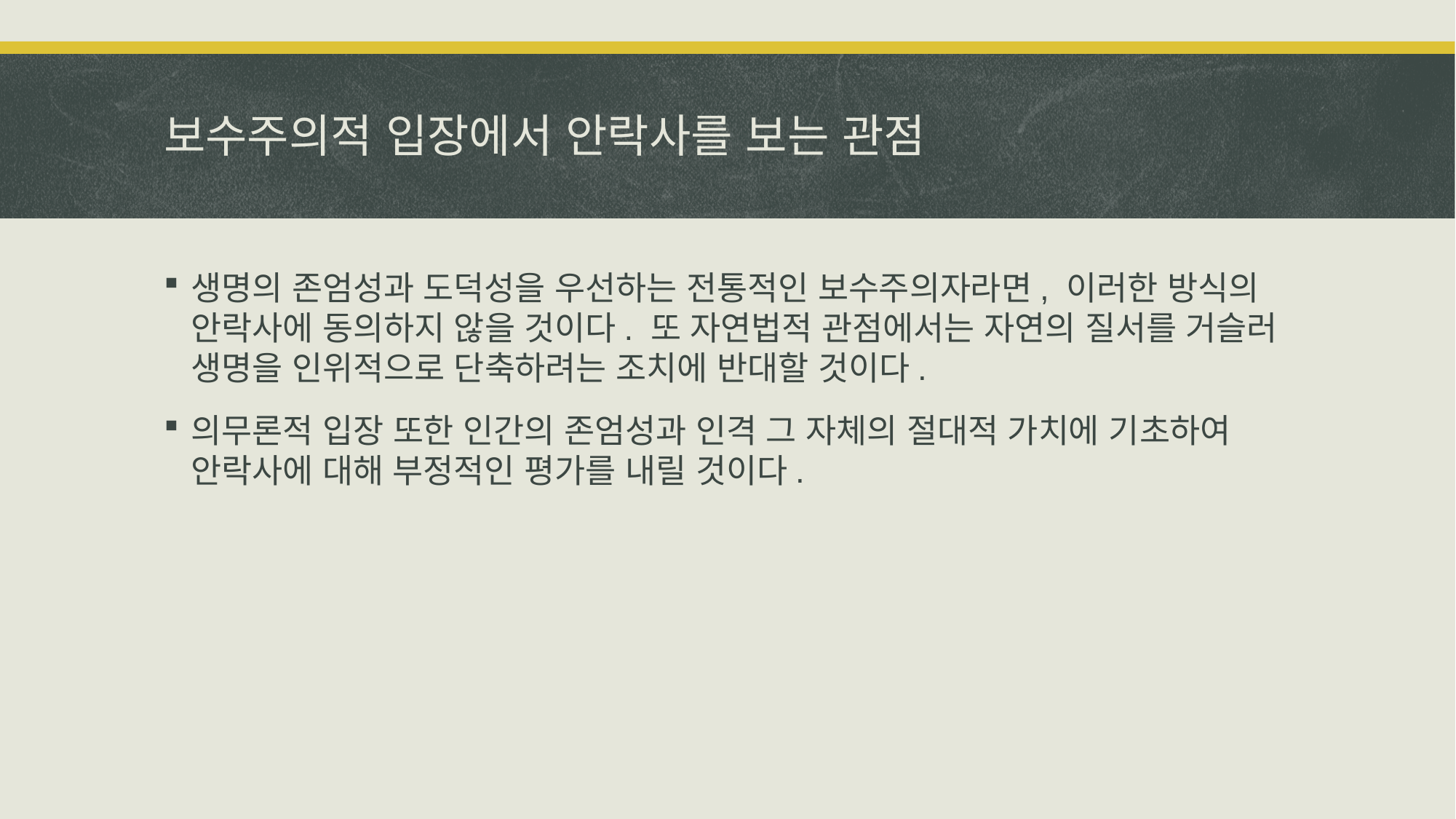

# 보수주의적 입장에서 안락사를 보는 관점
생명의 존엄성과 도덕성을 우선하는 전통적인 보수주의자라면, 이러한 방식의 안락사에 동의하지 않을 것이다. 또 자연법적 관점에서는 자연의 질서를 거슬러 생명을 인위적으로 단축하려는 조치에 반대할 것이다.
의무론적 입장 또한 인간의 존엄성과 인격 그 자체의 절대적 가치에 기초하여 안락사에 대해 부정적인 평가를 내릴 것이다.